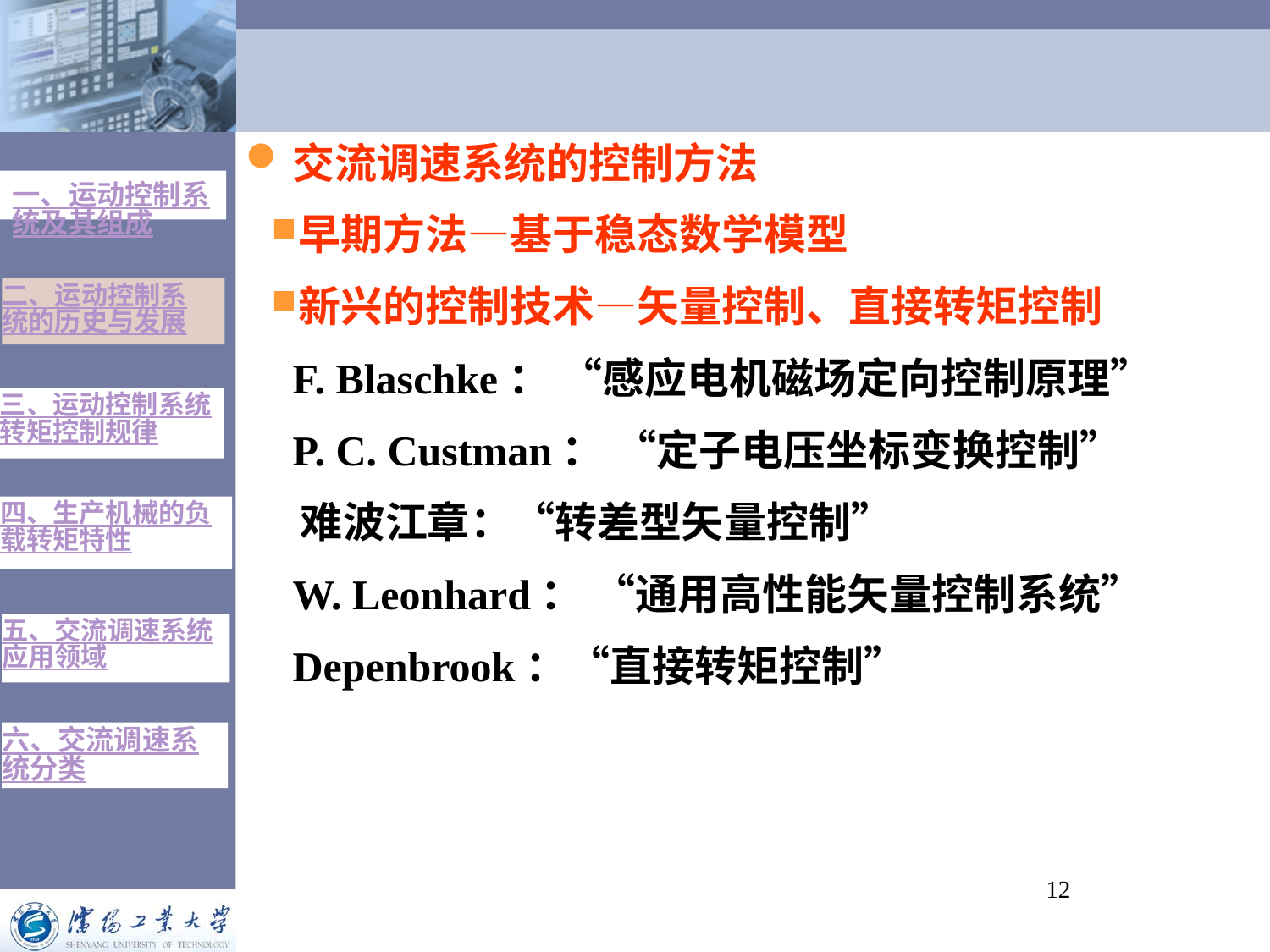

交流调速系统的控制方法
早期方法—基于稳态数学模型
新兴的控制技术—矢量控制、直接转矩控制
  F. Blaschke： “感应电机磁场定向控制原理”
  P. C. Custman： “定子电压坐标变换控制”
  难波江章：“转差型矢量控制”
  W. Leonhard： “通用高性能矢量控制系统”
  Depenbrook：“直接转矩控制”
一、运动控制系统及其组成
二、运动控制系统的历史与发展
三、运动控制系统转矩控制规律
四、生产机械的负载转矩特性
五、交流调速系统应用领域
六、交流调速系统分类
12